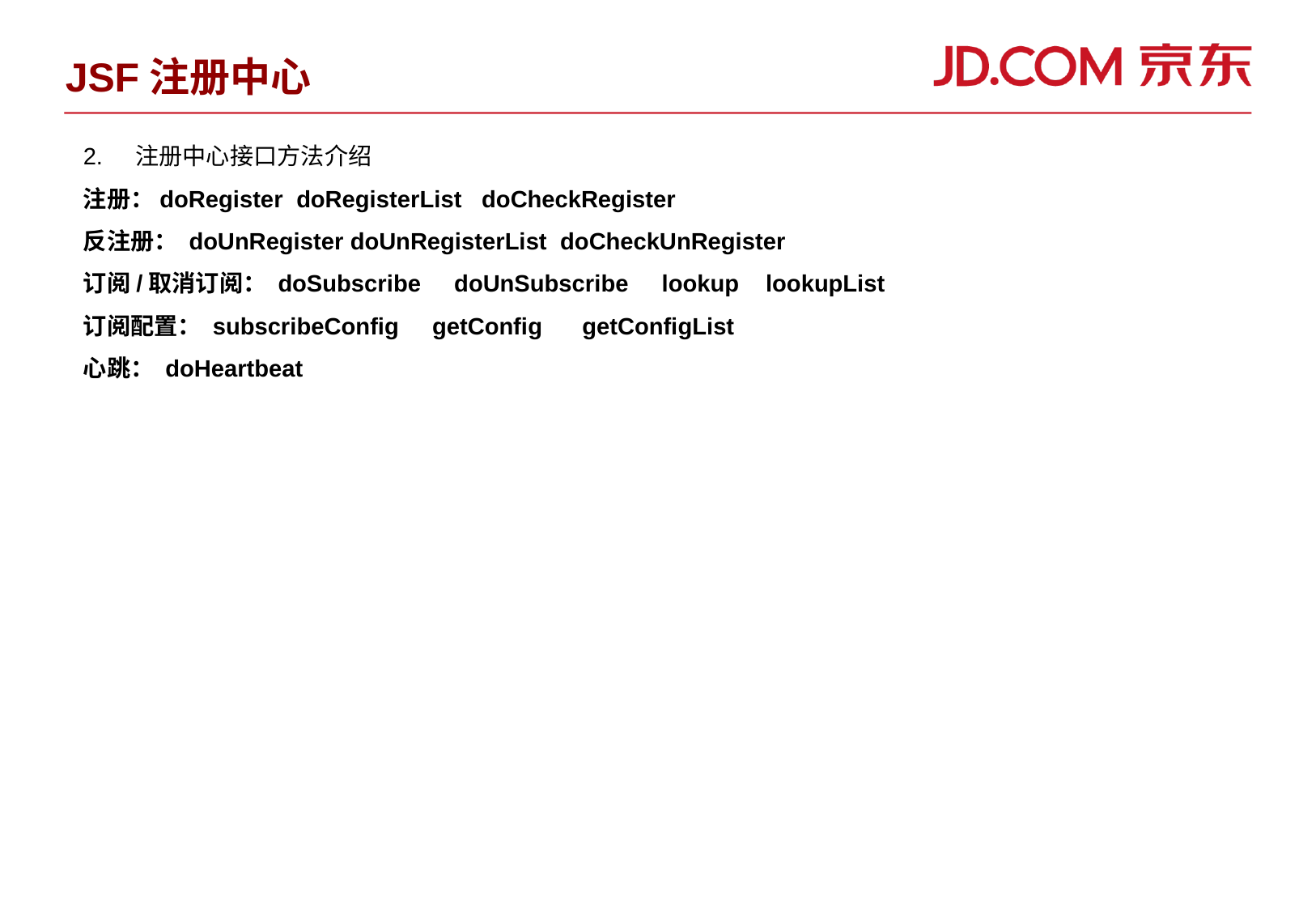

JSF注册中心
2.    注册中心接口方法介绍
注册：doRegister  doRegisterList   doCheckRegister
反注册： doUnRegister doUnRegisterList  doCheckUnRegister
订阅/取消订阅： doSubscribe     doUnSubscribe     lookup    lookupList
订阅配置： subscribeConfig     getConfig      getConfigList
心跳： doHeartbeat